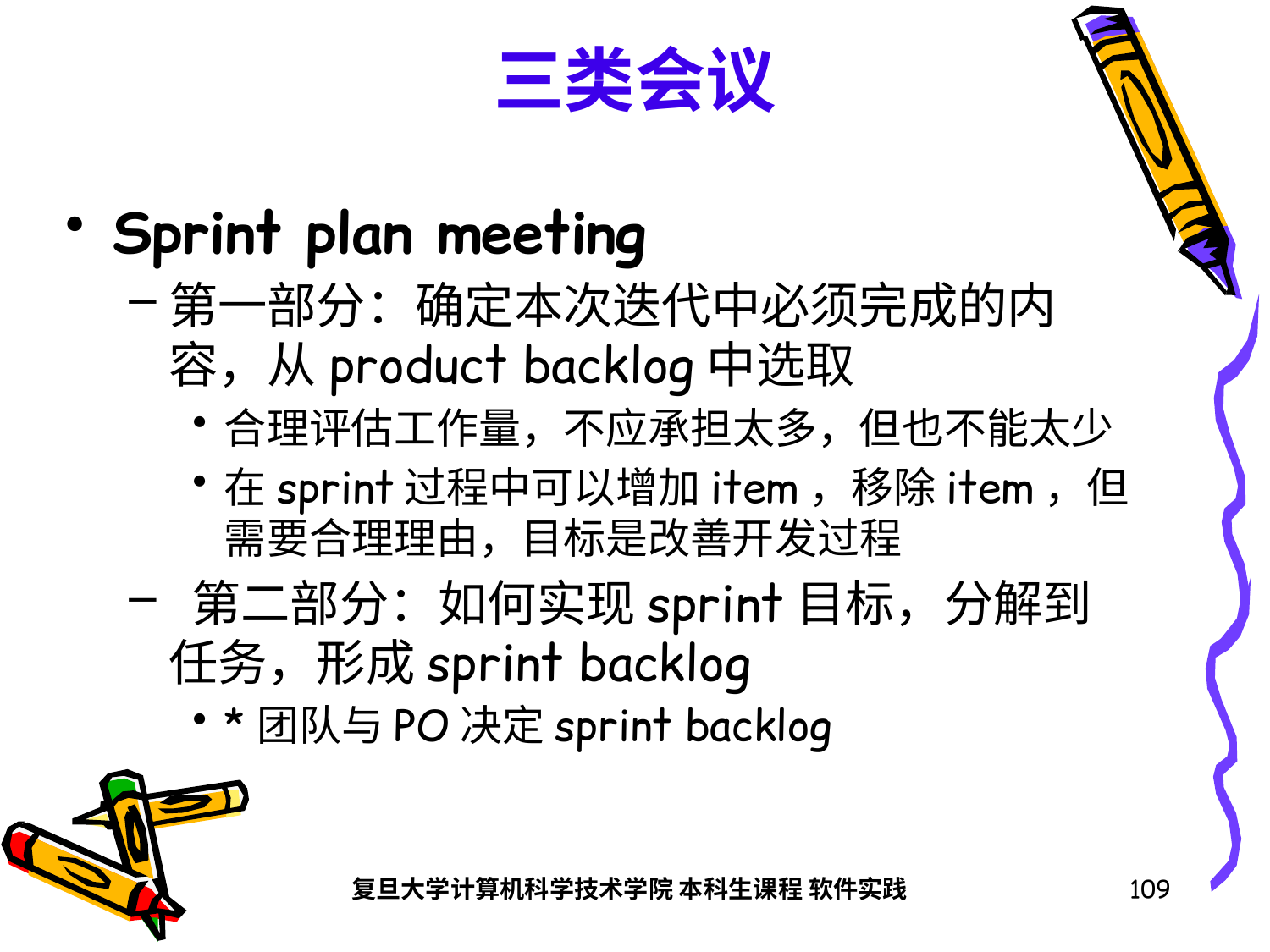

# 三类会议
Sprint plan meeting
第一部分：确定本次迭代中必须完成的内容，从product backlog中选取
合理评估工作量，不应承担太多，但也不能太少
在sprint过程中可以增加item，移除item，但需要合理理由，目标是改善开发过程
 第二部分：如何实现sprint目标，分解到任务，形成sprint backlog
*团队与PO决定sprint backlog
复旦大学计算机科学技术学院 本科生课程 软件实践
109